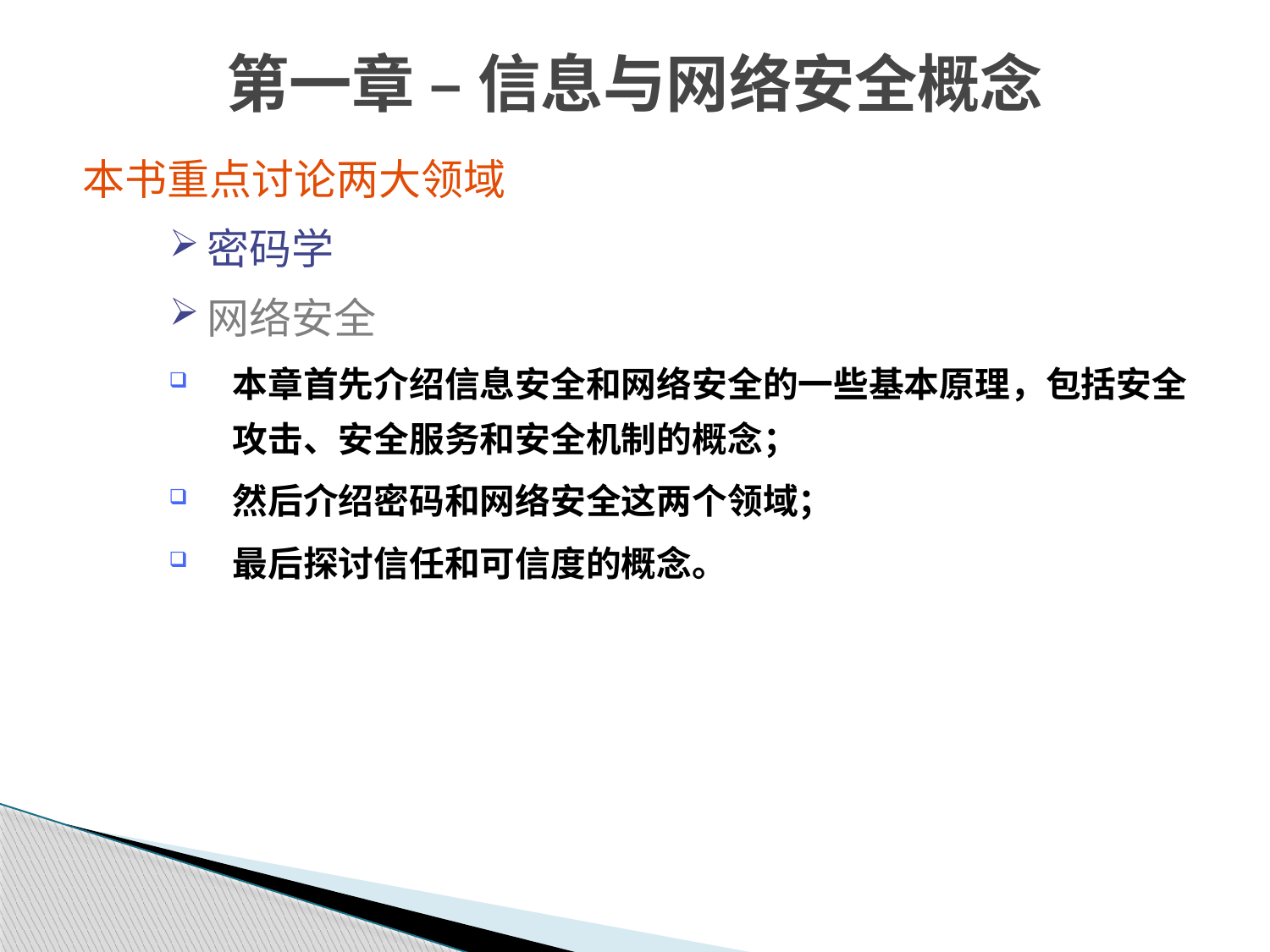

# 第一章 – 信息与网络安全概念
本书重点讨论两大领域
密码学
网络安全
本章首先介绍信息安全和网络安全的一些基本原理，包括安全攻击、安全服务和安全机制的概念；
然后介绍密码和网络安全这两个领域；
最后探讨信任和可信度的概念。